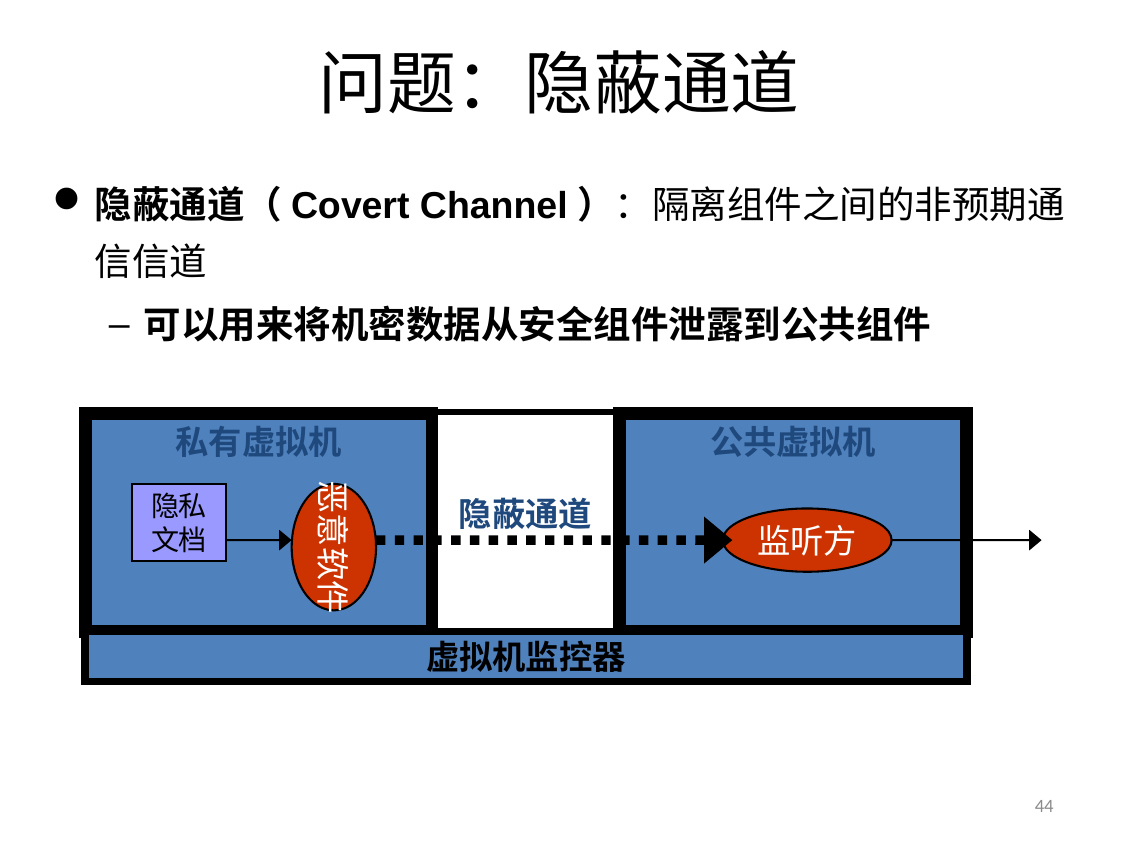

# 问题：隐蔽通道
隐蔽通道（Covert Channel）：隔离组件之间的非预期通信信道
可以用来将机密数据从安全组件泄露到公共组件

私有虚拟机

公共虚拟机
监听方
隐私
文档
恶意软件

隐蔽通道

虚拟机监控器
44